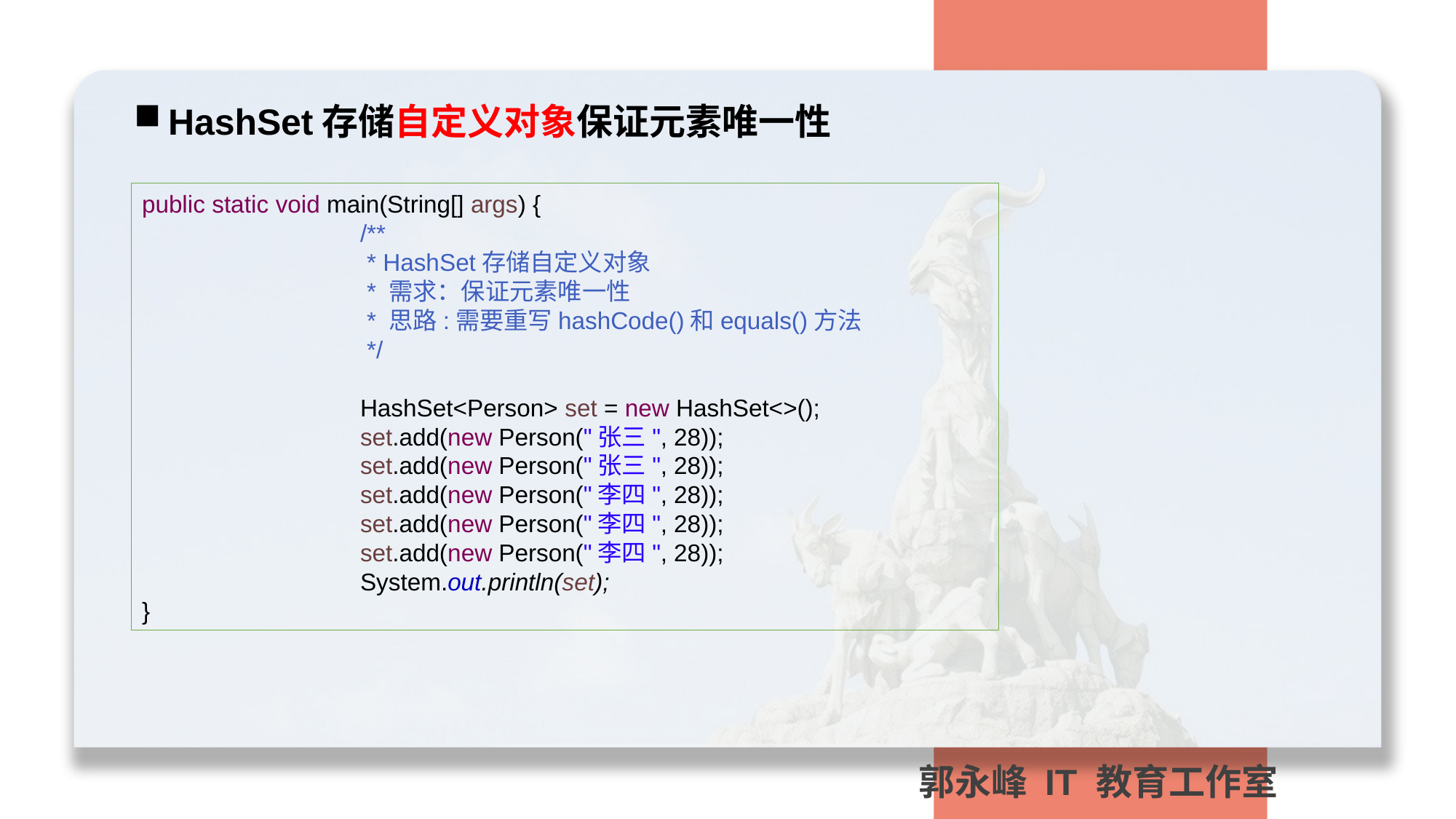

HashSet存储自定义对象保证元素唯一性
public static void main(String[] args) {
		/**
		 * HashSet存储自定义对象
		 * 需求：保证元素唯一性
		 * 思路:需要重写hashCode()和equals()方法
		 */

		HashSet<Person> set = new HashSet<>();
		set.add(new Person("张三", 28));
		set.add(new Person("张三", 28));
		set.add(new Person("李四", 28));
		set.add(new Person("李四", 28));
		set.add(new Person("李四", 28));
		System.out.println(set);
}